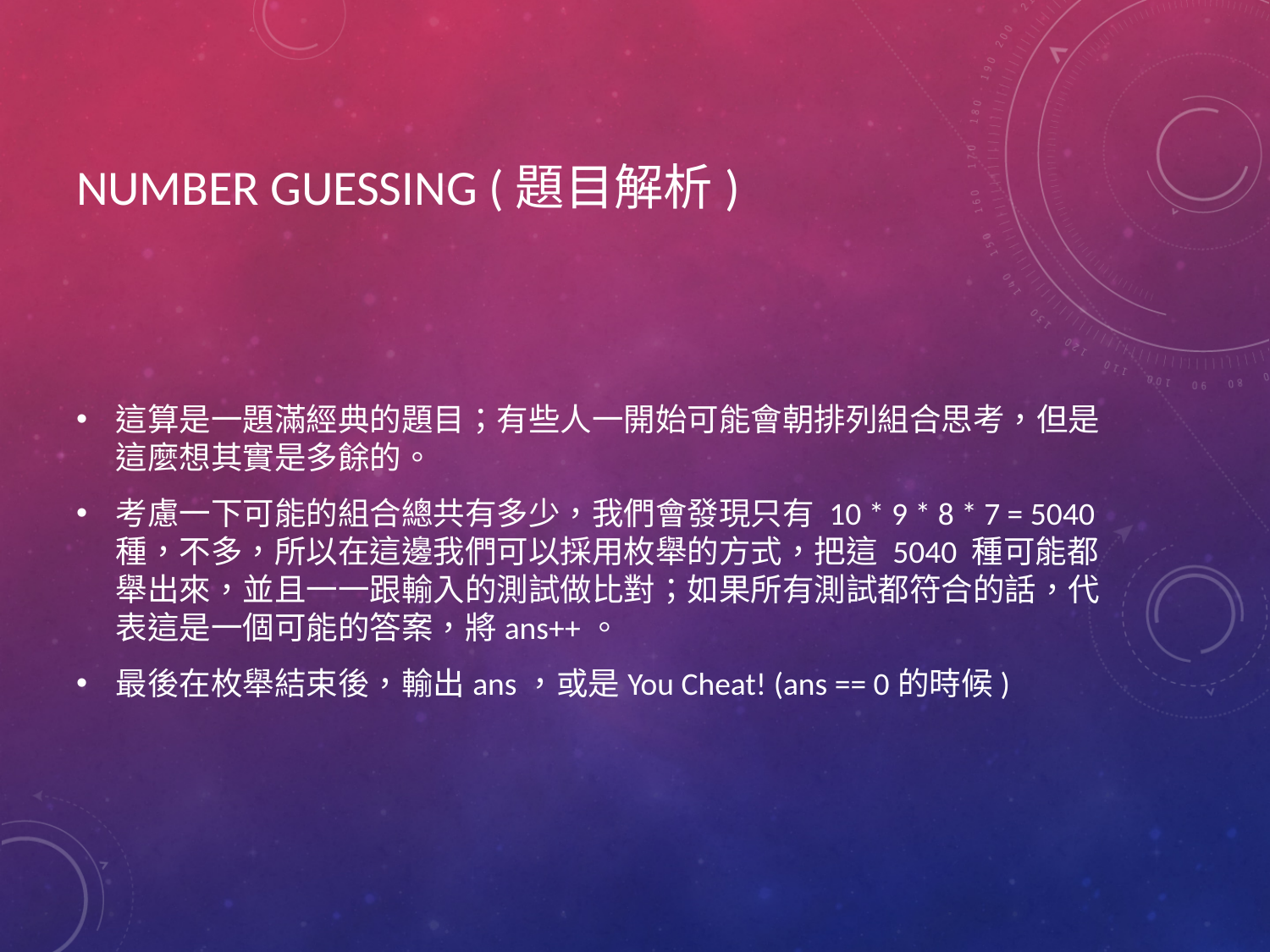

# Number Guessing (題目解析)
這算是一題滿經典的題目；有些人一開始可能會朝排列組合思考，但是這麼想其實是多餘的。
考慮一下可能的組合總共有多少，我們會發現只有 10 * 9 * 8 * 7 = 5040 種，不多，所以在這邊我們可以採用枚舉的方式，把這 5040 種可能都舉出來，並且一一跟輸入的測試做比對；如果所有測試都符合的話，代表這是一個可能的答案，將ans++。
最後在枚舉結束後，輸出ans，或是You Cheat! (ans == 0的時候)